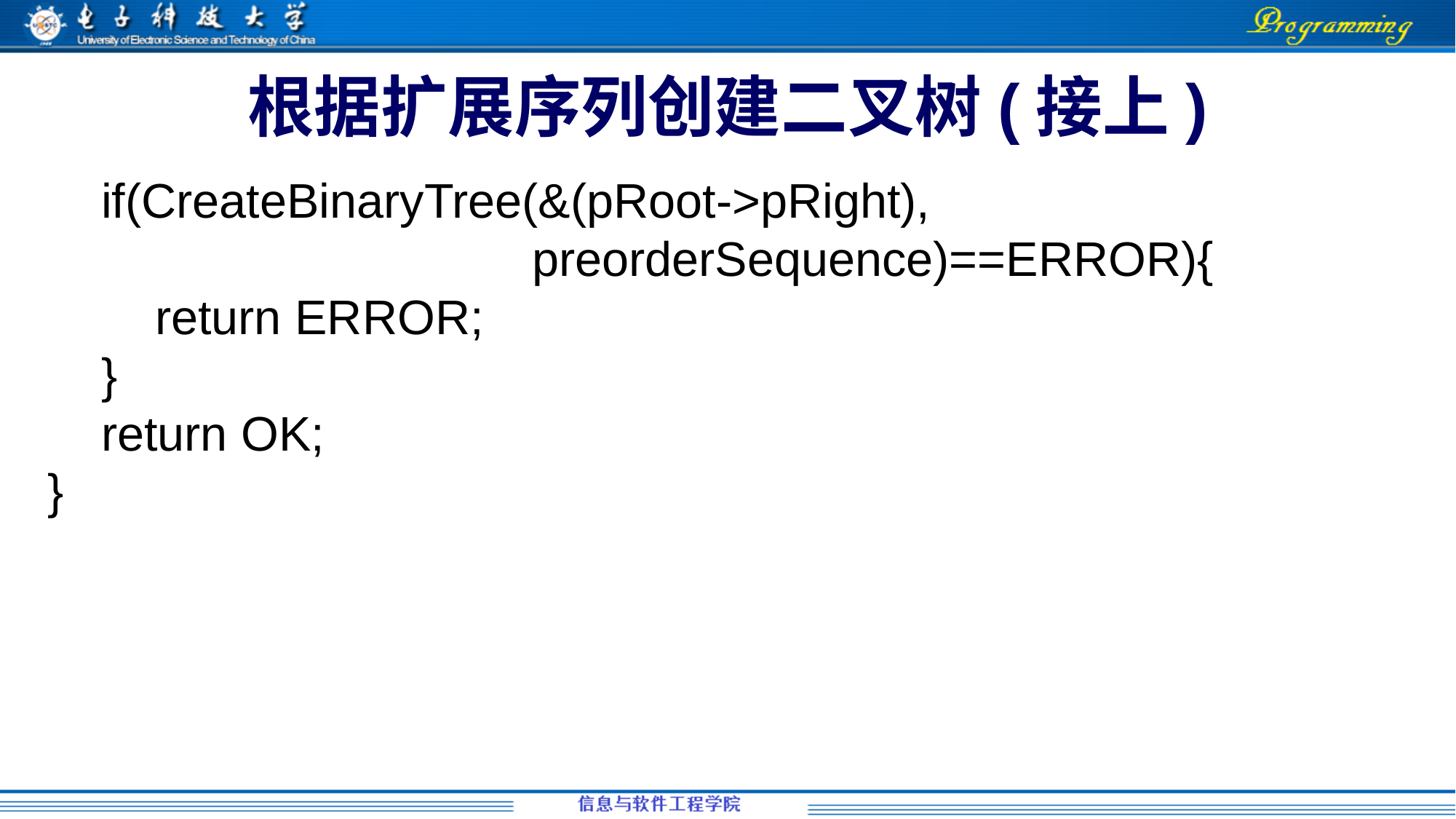

# 根据扩展序列创建二叉树(接上)
    if(CreateBinaryTree(&(pRoot->pRight),
                                    preorderSequence)==ERROR){
        return ERROR;
    }
    return OK;
}